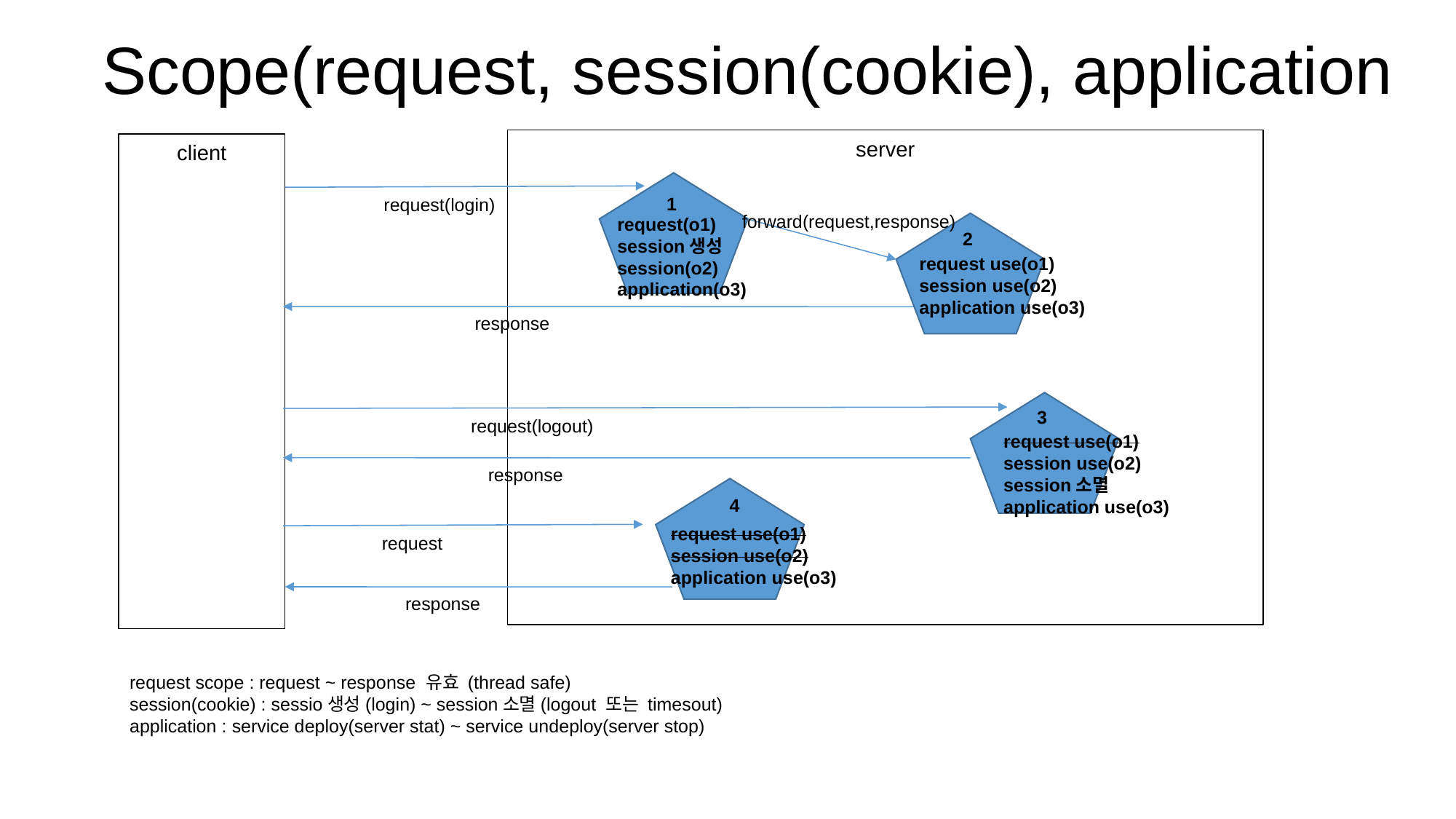

# Scope(request, session(cookie), application
server

client

request(login)
1
forward(request,response)
request(o1)
session생성
session(o2)
application(o3)

2
request use(o1)
session use(o2)
application use(o3)
response

3
request(logout)
request use(o1)
session use(o2)
session소멸
application use(o3)
response

4
request use(o1)
session use(o2)
application use(o3)
request
response
request scope : request ~ response 유효 (thread safe)
session(cookie) : sessio생성(login) ~ session소멸(logout 또는 timesout)
application : service deploy(server stat) ~ service undeploy(server stop)